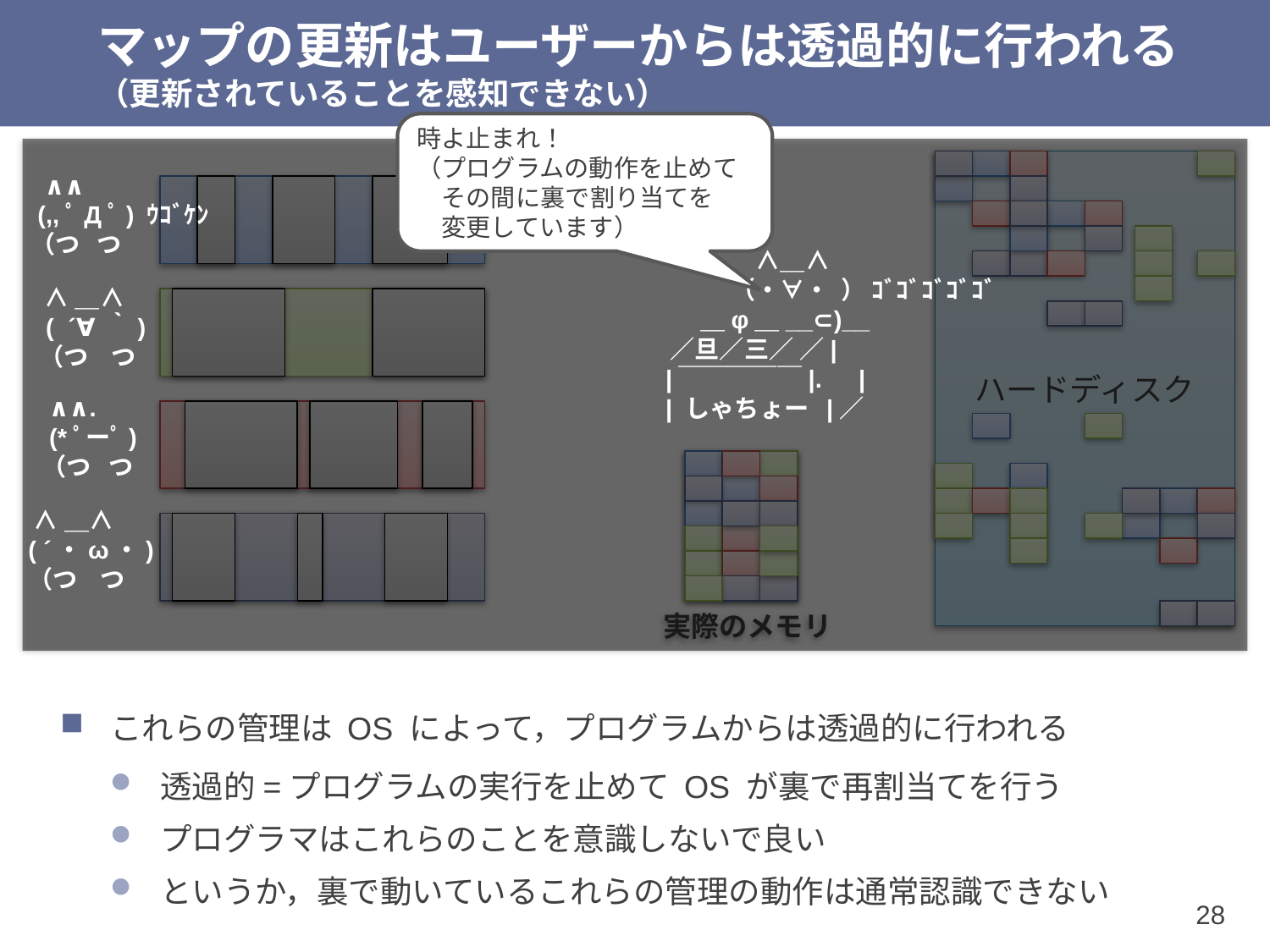

# マップの更新はユーザーからは透過的に行われる （更新されていることを感知できない）
時よ止まれ！
（プログラムの動作を止めて
　その間に裏で割り当てを
　変更しています）

ハードディスク

  ∧∧
 (,,ﾟДﾟ) ｳｺﾞｹﾝ
（つ   つ

 　 　 　∧＿∧
　 　   （・∀・  ） ｺﾞｺﾞｺﾞｺﾞｺﾞ
 　 ＿φ＿__⊂)__
 ／旦／三／ ／|
 |￣￣￣￣￣|.　|
 | しゃちょー  |／

 ∧＿∧
 (  ´∀｀)
（つ    つ

 ∧∧.
 (*ﾟーﾟ)
（つ   つ

実際の
メモリ

 ∧＿∧
( ´・ω・)
（つ    つ

実際のメモリ

これらの管理は OS によって，プログラムからは透過的に行われる
透過的=プログラムの実行を止めて OS が裏で再割当てを行う
プログラマはこれらのことを意識しないで良い
というか，裏で動いているこれらの管理の動作は通常認識できない